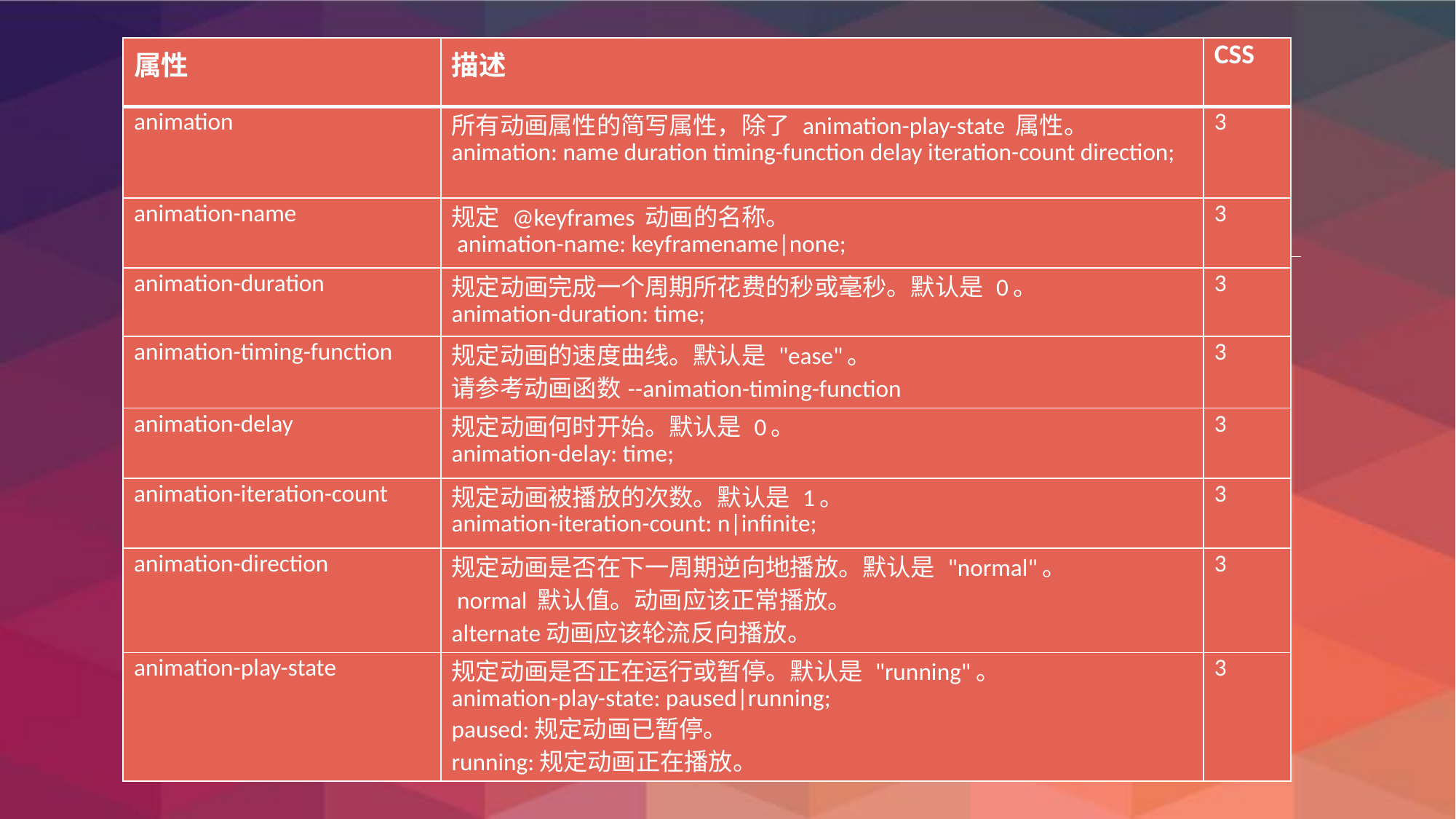

| 属性 | 描述 | CSS |
| --- | --- | --- |
| animation | 所有动画属性的简写属性，除了 animation-play-state 属性。 animation: name duration timing-function delay iteration-count direction; | 3 |
| animation-name | 规定 @keyframes 动画的名称。 animation-name: keyframename|none; | 3 |
| animation-duration | 规定动画完成一个周期所花费的秒或毫秒。默认是 0。 animation-duration: time; | 3 |
| animation-timing-function | 规定动画的速度曲线。默认是 "ease"。 请参考动画函数--animation-timing-function | 3 |
| animation-delay | 规定动画何时开始。默认是 0。 animation-delay: time; | 3 |
| animation-iteration-count | 规定动画被播放的次数。默认是 1。 animation-iteration-count: n|infinite; | 3 |
| animation-direction | 规定动画是否在下一周期逆向地播放。默认是 "normal"。 normal 默认值。动画应该正常播放。 alternate动画应该轮流反向播放。 | 3 |
| animation-play-state | 规定动画是否正在运行或暂停。默认是 "running"。 animation-play-state: paused|running; paused:规定动画已暂停。 running:规定动画正在播放。 | 3 |
#